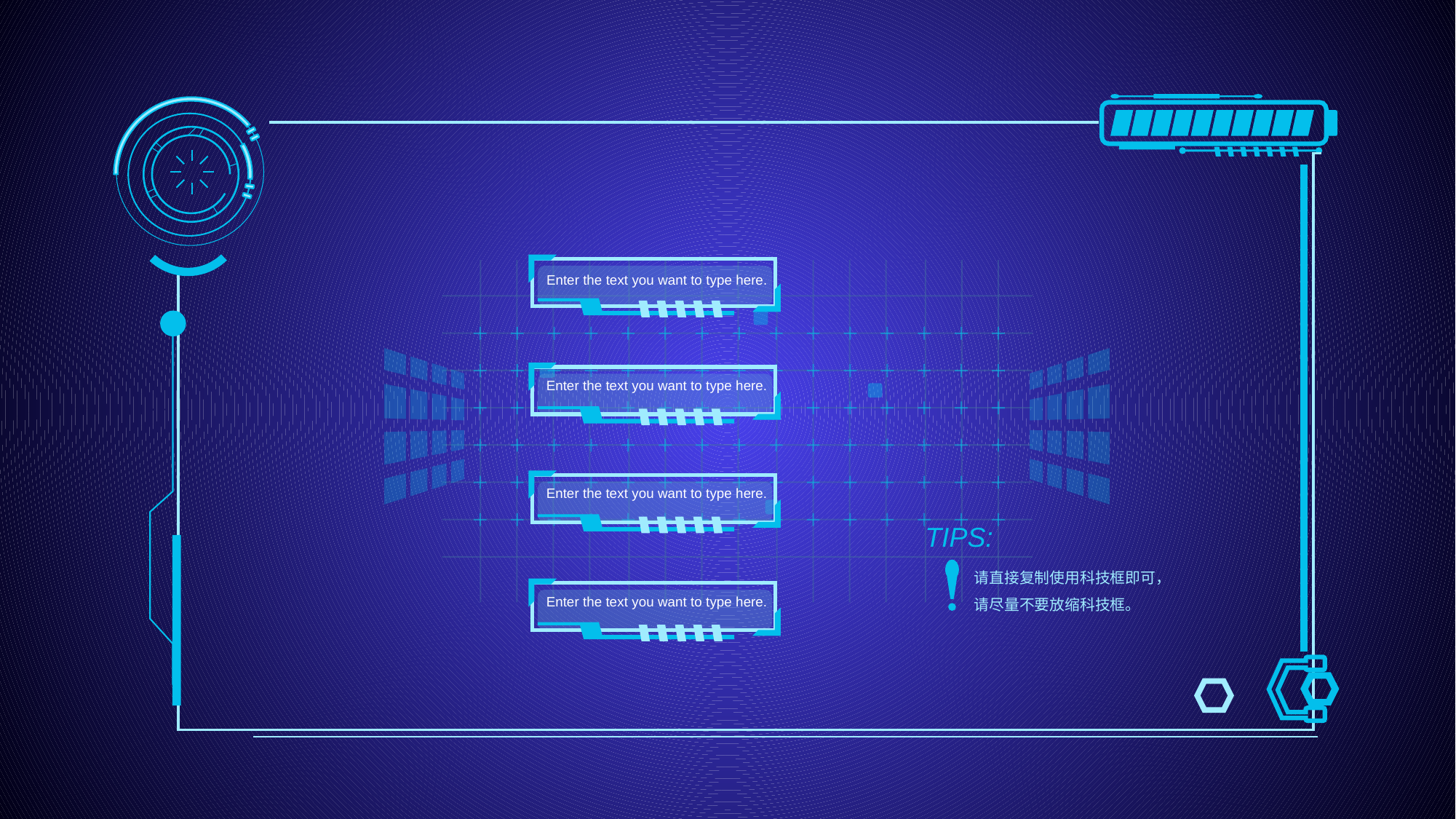

Enter the text you want to type here.

Enter the text you want to type here.

Enter the text you want to type here.

TIPS:

请直接复制使用科技框即可，请尽量不要放缩科技框。

Enter the text you want to type here.